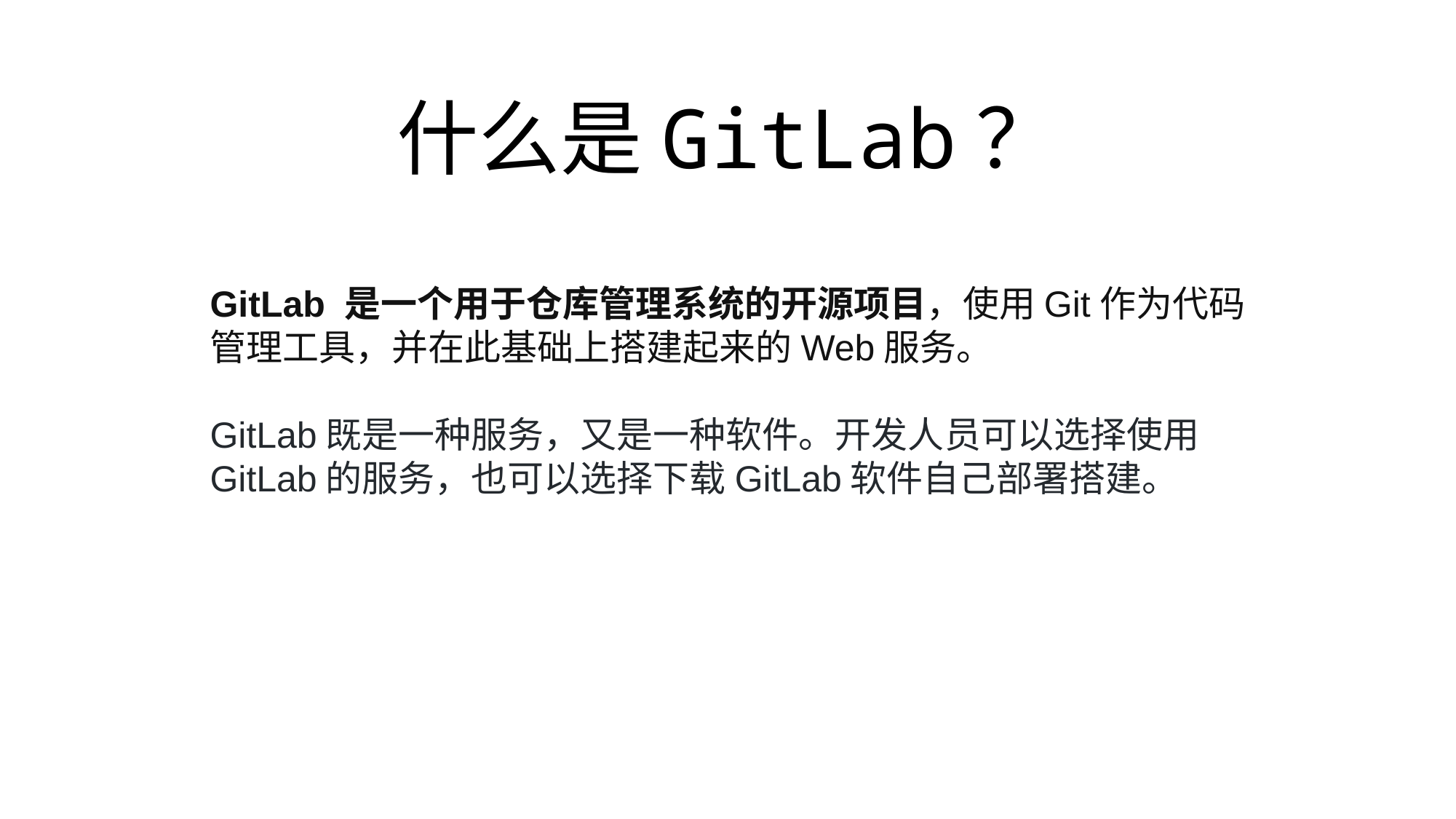

什么是GitLab？
GitLab 是一个用于仓库管理系统的开源项目，使用Git作为代码管理工具，并在此基础上搭建起来的Web服务。

GitLab既是一种服务，又是一种软件。开发人员可以选择使用GitLab的服务，也可以选择下载GitLab软件自己部署搭建。